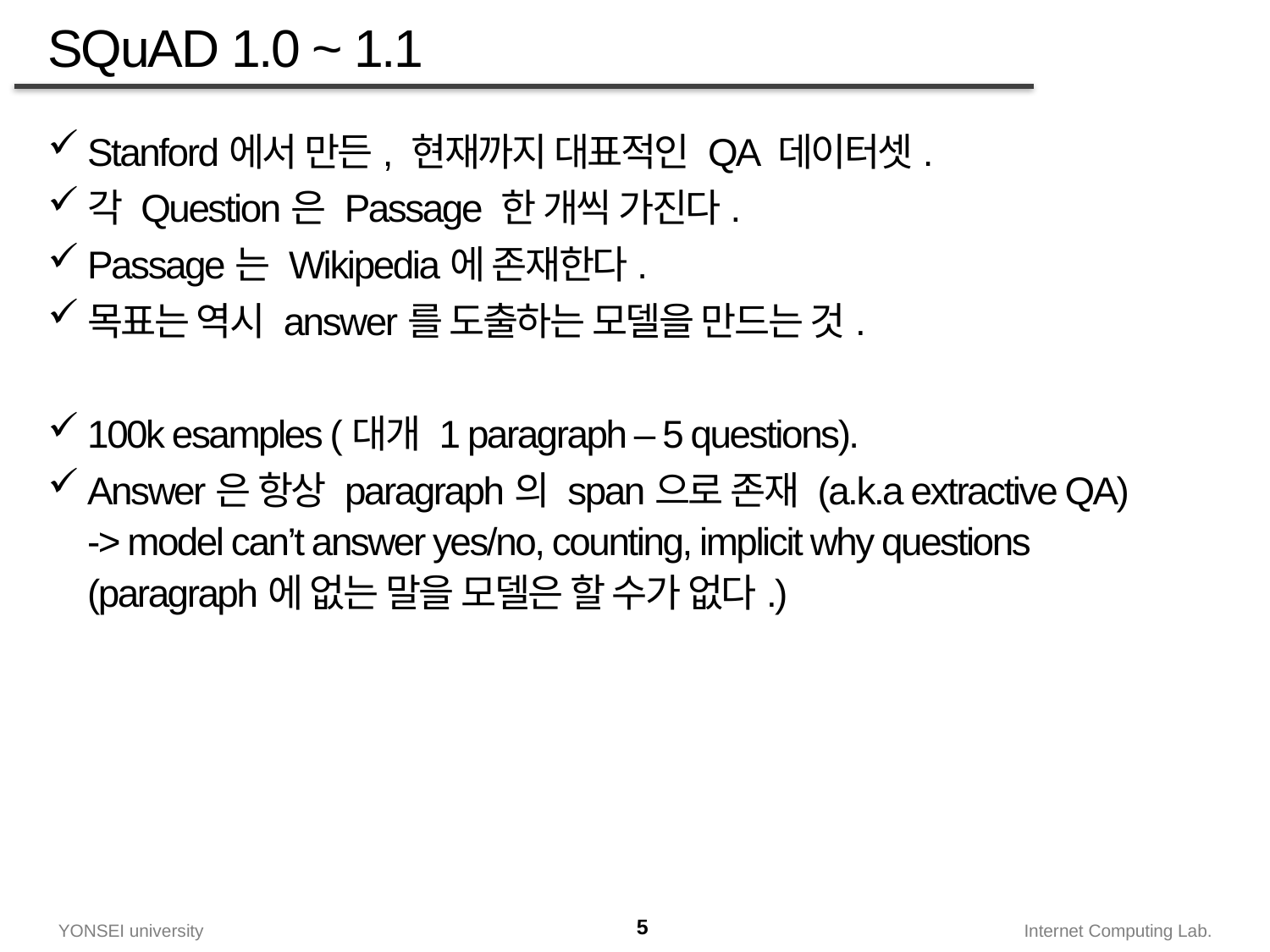

# SQuAD 1.0 ~ 1.1
Stanford에서 만든, 현재까지 대표적인 QA 데이터셋.
각 Question은 Passage 한 개씩 가진다.
Passage는 Wikipedia에 존재한다.
목표는 역시 answer를 도출하는 모델을 만드는 것.

100k esamples (대개 1 paragraph – 5 questions).
Answer은 항상 paragraph의 span으로 존재 (a.k.a extractive QA)
-> model can’t answer yes/no, counting, implicit why questions
(paragraph에 없는 말을 모델은 할 수가 없다.)
5